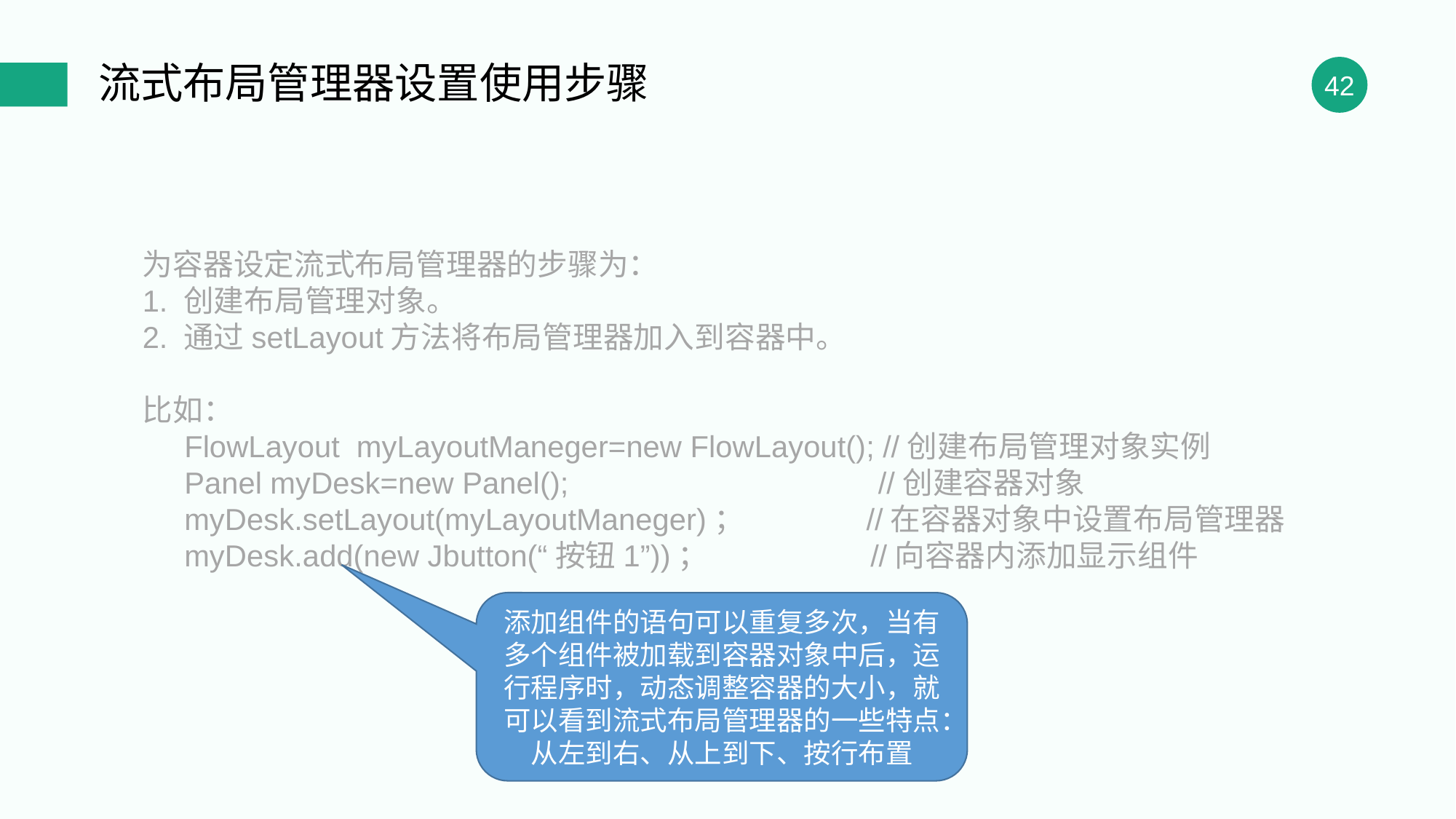

流式布局管理器设置使用步骤

为容器设定流式布局管理器的步骤为：
创建布局管理对象。
通过setLayout方法将布局管理器加入到容器中。

比如：
     FlowLayout  myLayoutManeger=new FlowLayout(); //创建布局管理对象实例
     Panel myDesk=new Panel();                                     //创建容器对象
     myDesk.setLayout(myLayoutManeger)；                 //在容器对象中设置布局管理器
     myDesk.add(new Jbutton(“按钮1”))；                       //向容器内添加显示组件

添加组件的语句可以重复多次，当有多个组件被加载到容器对象中后，运行程序时，动态调整容器的大小，就可以看到流式布局管理器的一些特点：从左到右、从上到下、按行布置